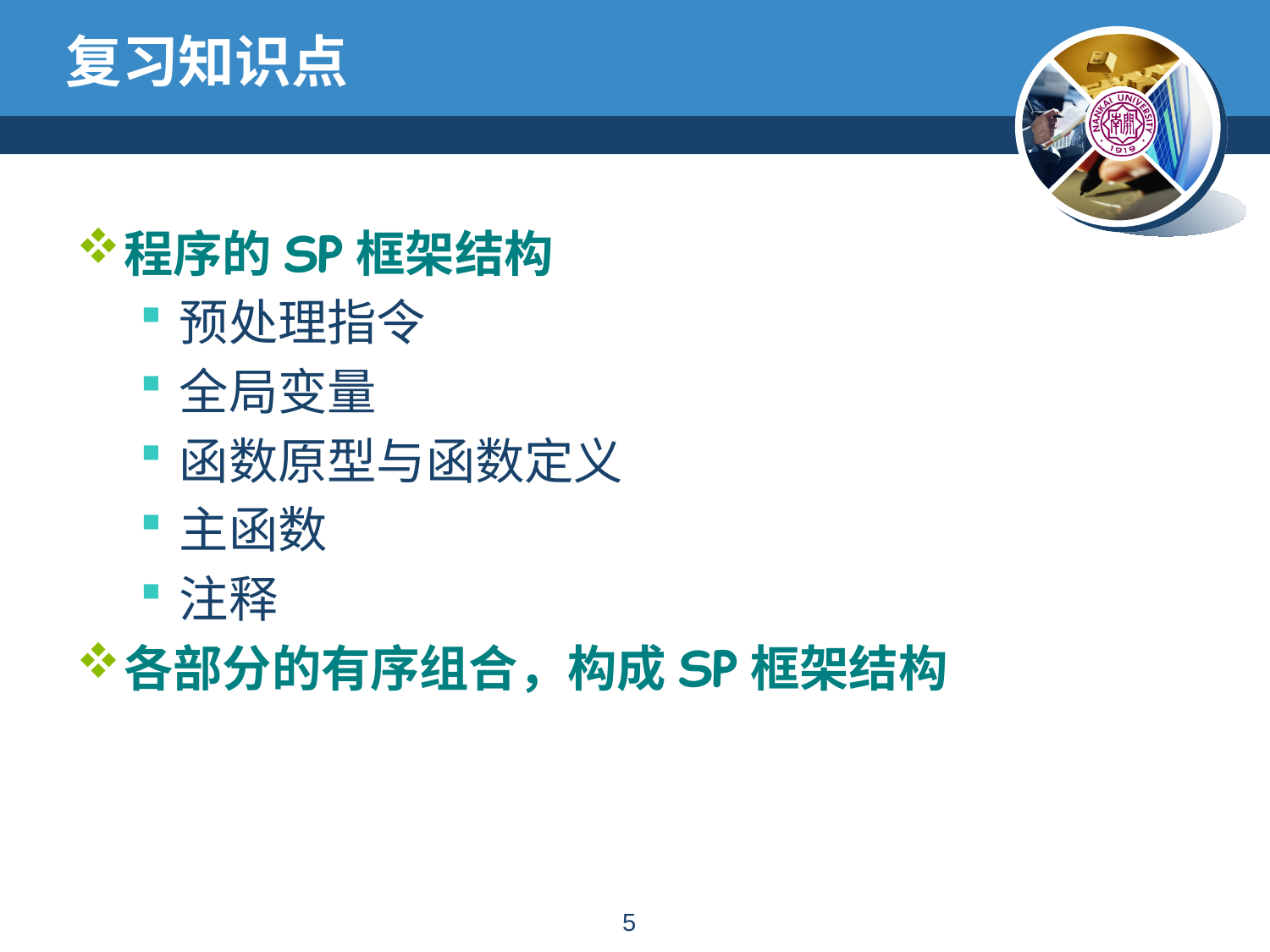

# 复习知识点
程序的SP框架结构
预处理指令
全局变量
函数原型与函数定义
主函数
注释
各部分的有序组合，构成SP框架结构
5